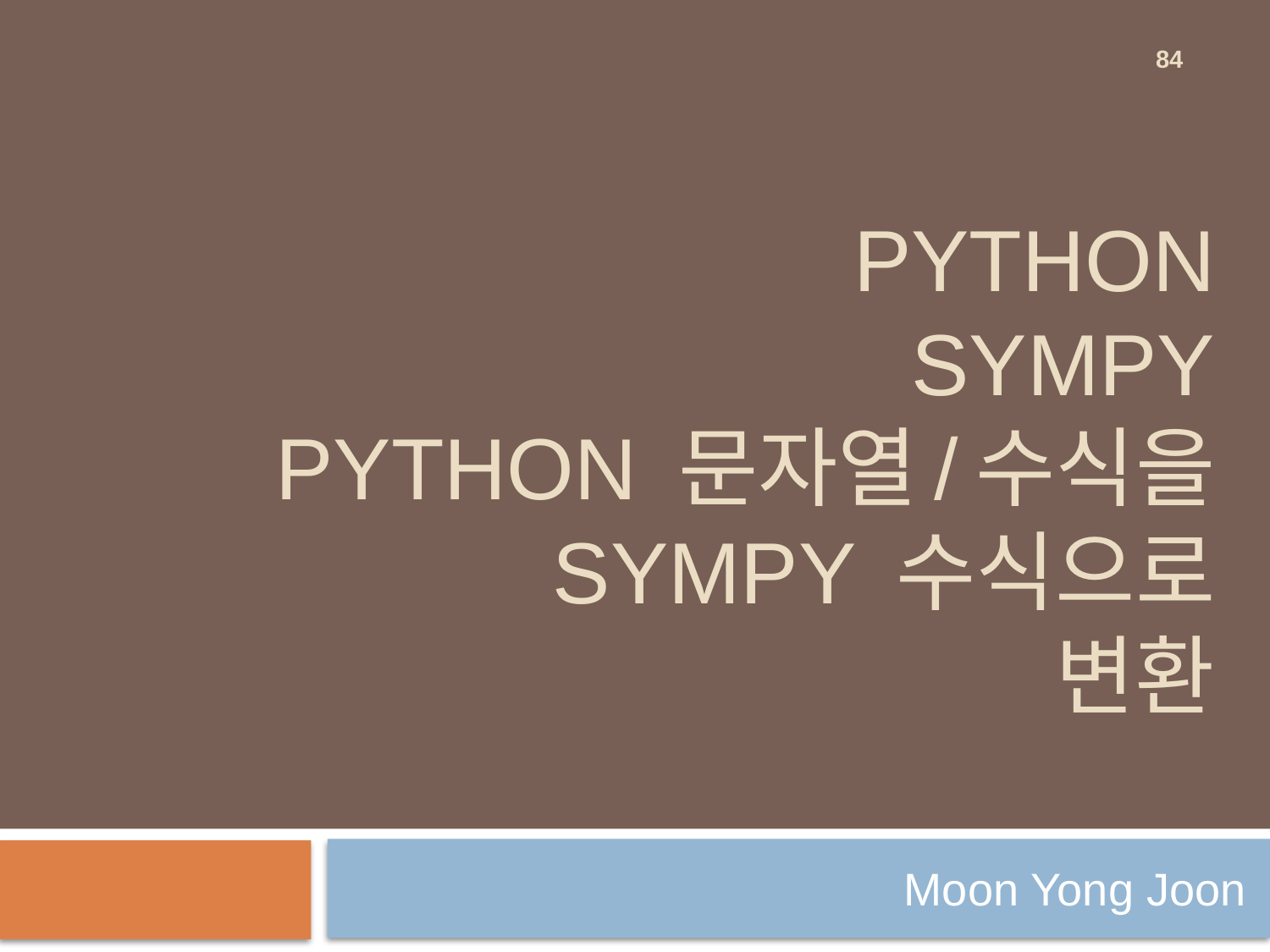

84
# Python sympy Python 문자열/수식을 sympy 수식으로 변환
Moon Yong Joon